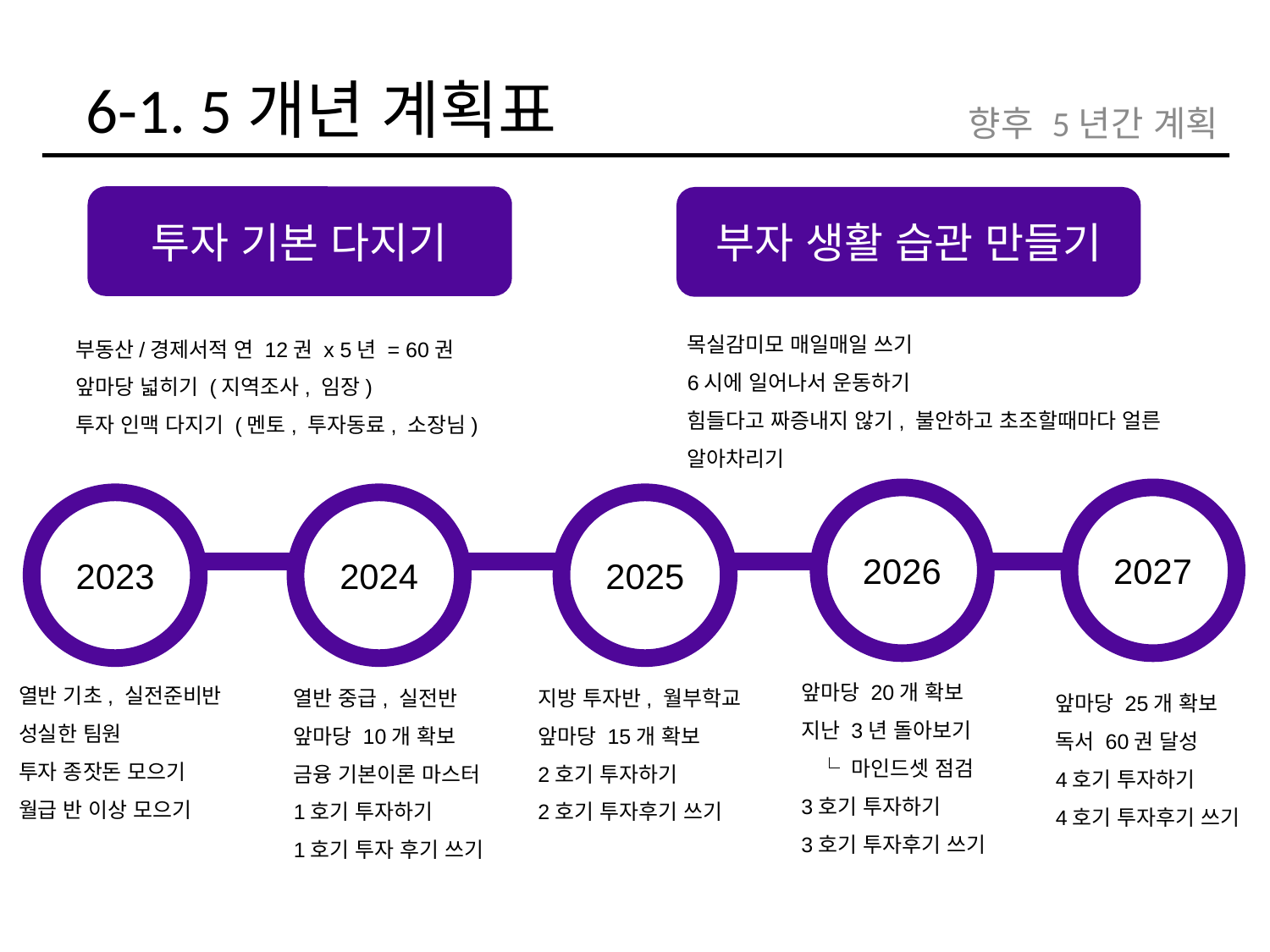

6-1. 5개년 계획표
향후 5년간 계획
투자 기본 다지기
부자 생활 습관 만들기
목실감미모 매일매일 쓰기
6시에 일어나서 운동하기
힘들다고 짜증내지 않기, 불안하고 초조할때마다 얼른 알아차리기
부동산/경제서적 연 12권 x 5년 = 60권
앞마당 넓히기 (지역조사, 임장)
투자 인맥 다지기 (멘토, 투자동료, 소장님)
2026
2027
2023
2024
2025
앞마당 20개 확보
지난 3년 돌아보기
   └ 마인드셋 점검
3호기 투자하기
3호기 투자후기 쓰기
열반 기초, 실전준비반
성실한 팀원
투자 종잣돈 모으기
월급 반 이상 모으기
열반 중급, 실전반
앞마당 10개 확보
금융 기본이론 마스터
1호기 투자하기
1호기 투자 후기 쓰기
지방 투자반, 월부학교
앞마당 15개 확보
2호기 투자하기
2호기 투자후기 쓰기

앞마당 25개 확보
독서 60권 달성
4호기 투자하기
4호기 투자후기 쓰기